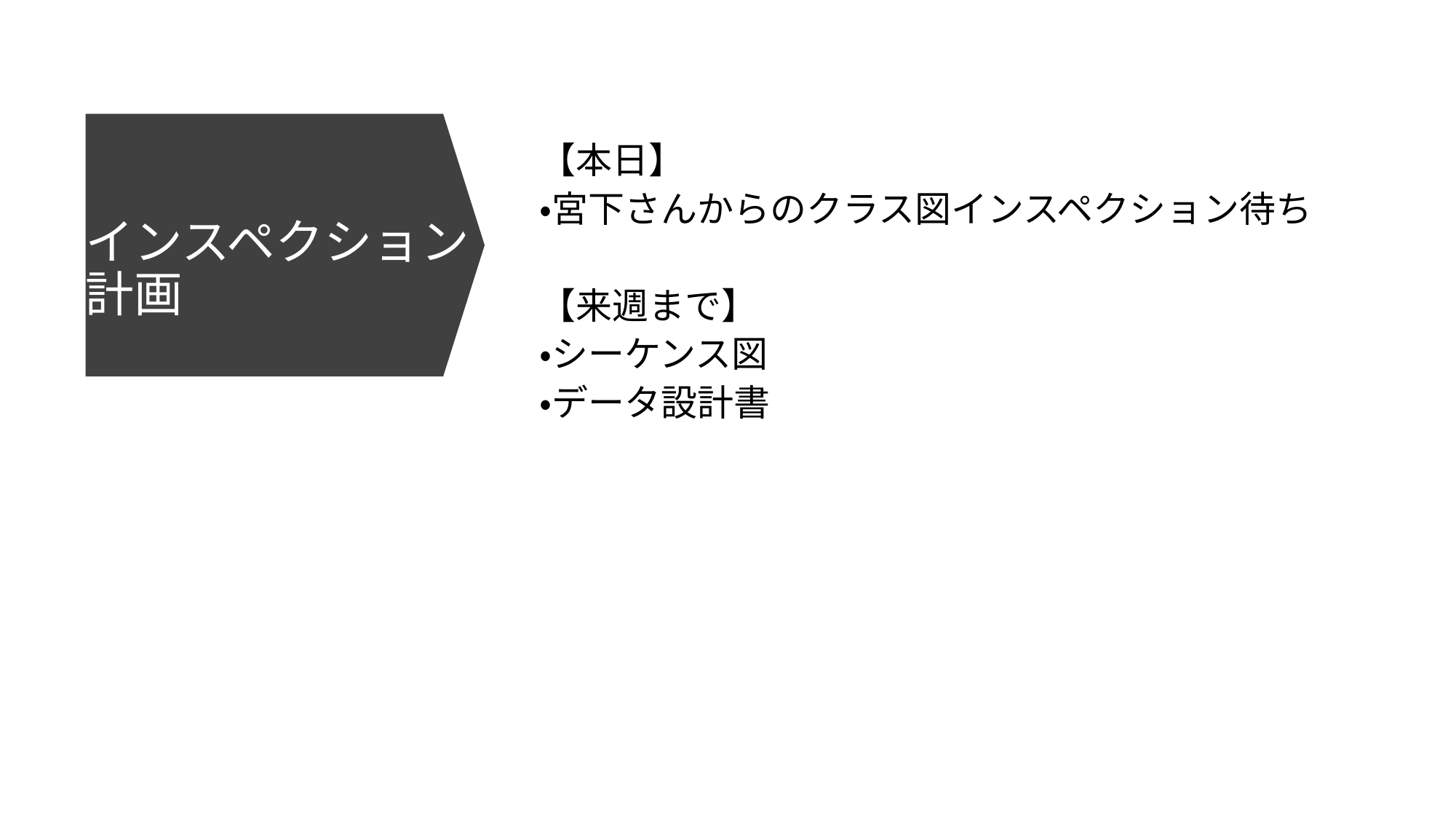

【本日】
・宮下さんからのクラス図インスペクション待ち

【来週まで】
・シーケンス図
・データ設計書
# インスペクション 計画